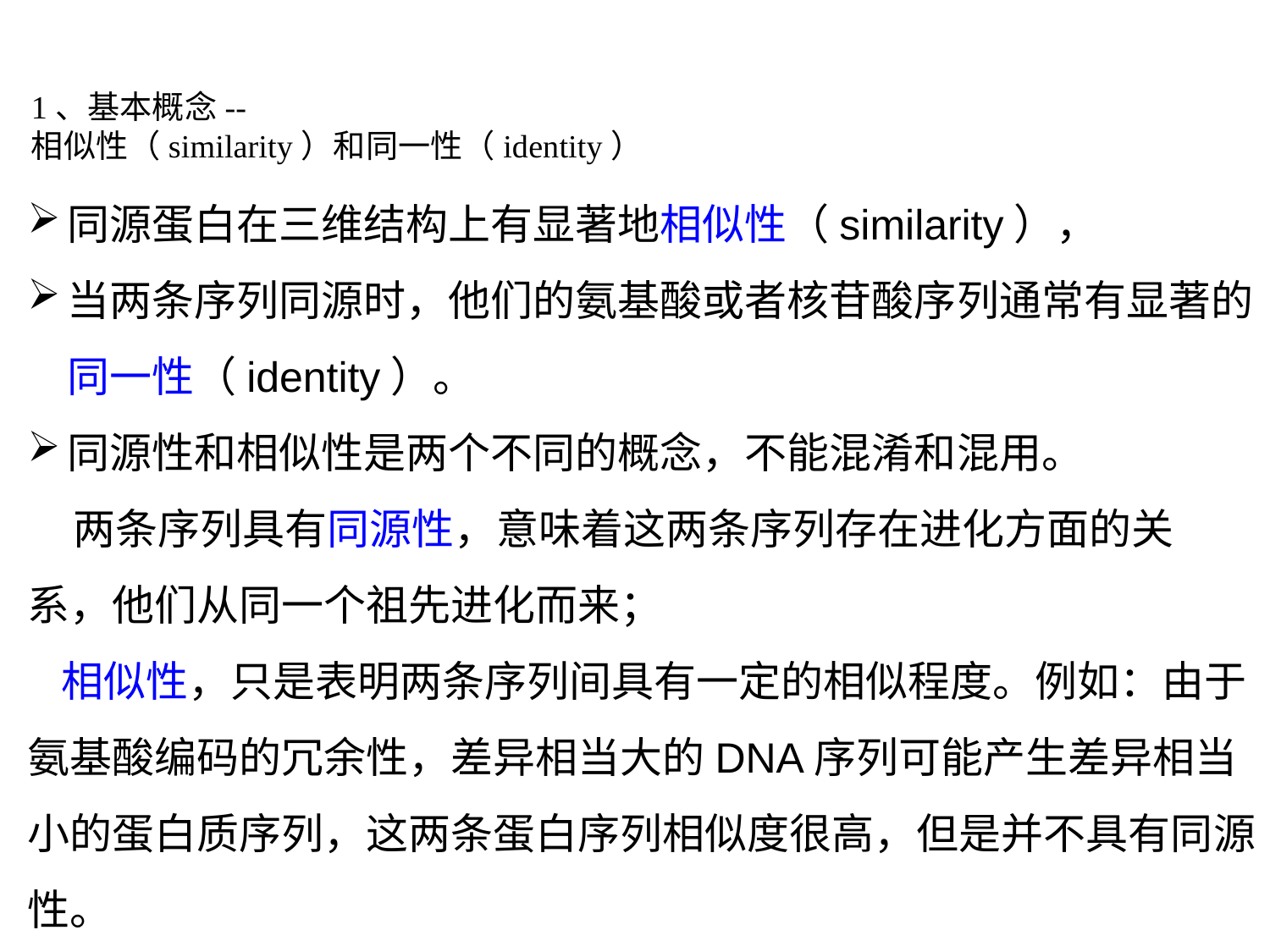

# 1、基本概念-- 相似性（similarity）和同一性（identity）
同源蛋白在三维结构上有显著地相似性（similarity），
当两条序列同源时，他们的氨基酸或者核苷酸序列通常有显著的同一性（identity）。
同源性和相似性是两个不同的概念，不能混淆和混用。
   两条序列具有同源性，意味着这两条序列存在进化方面的关系，他们从同一个祖先进化而来；
  相似性，只是表明两条序列间具有一定的相似程度。例如：由于氨基酸编码的冗余性，差异相当大的DNA序列可能产生差异相当小的蛋白质序列，这两条蛋白序列相似度很高，但是并不具有同源性。

21